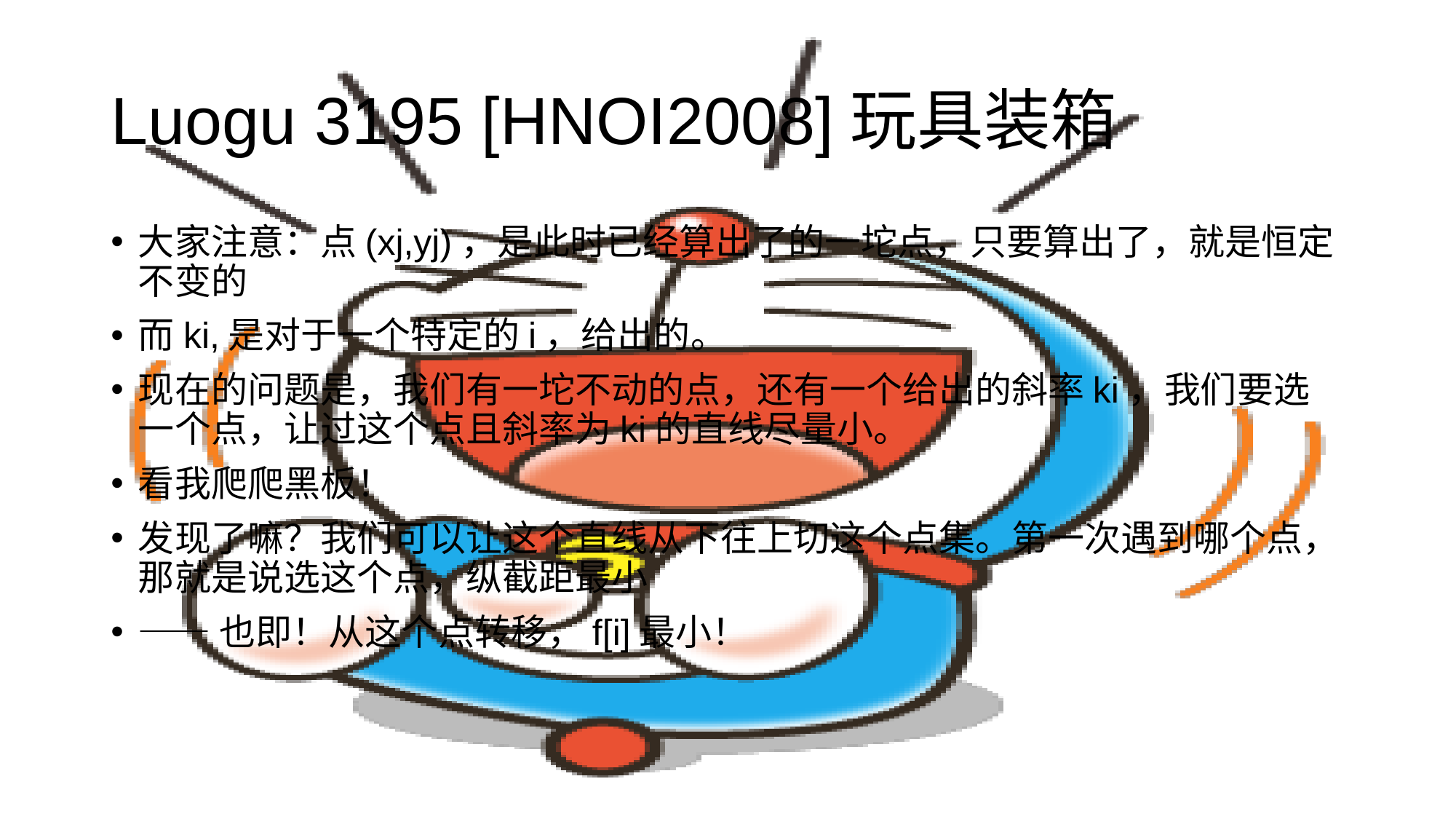

# Luogu 3195 [HNOI2008]玩具装箱
大家注意：点(xj,yj)，是此时已经算出了的一坨点，只要算出了，就是恒定不变的
而ki,是对于一个特定的i，给出的。
现在的问题是，我们有一坨不动的点，还有一个给出的斜率ki，我们要选一个点，让过这个点且斜率为ki的直线尽量小。
看我爬爬黑板！
发现了嘛？我们可以让这个直线从下往上切这个点集。第一次遇到哪个点，那就是说选这个点，纵截距最小
——也即！从这个点转移，f[i]最小！